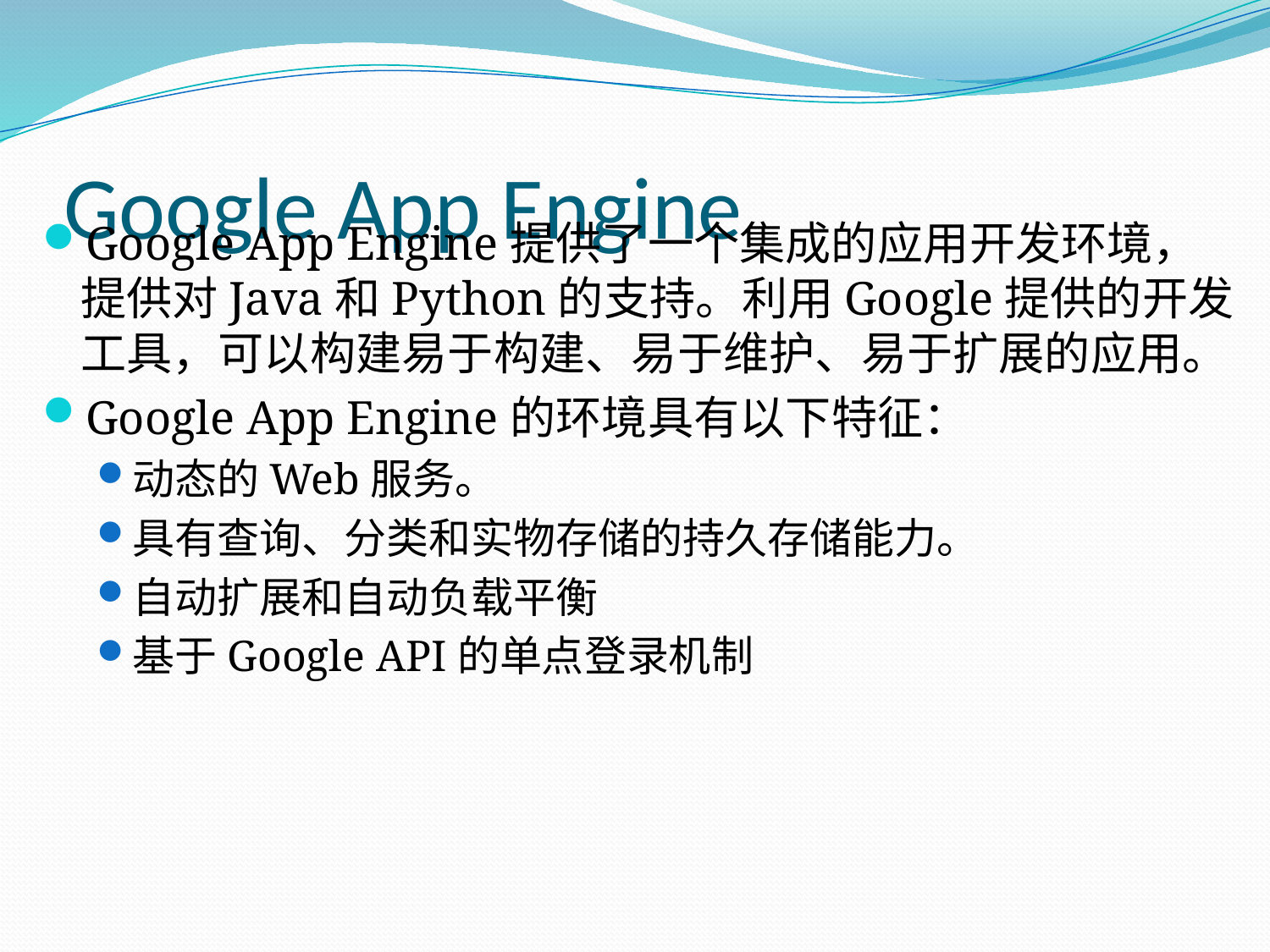

# Google App Engine
Google App Engine提供了一个集成的应用开发环境，提供对Java和Python的支持。利用Google提供的开发工具，可以构建易于构建、易于维护、易于扩展的应用。
Google App Engine的环境具有以下特征：
动态的Web服务。
具有查询、分类和实物存储的持久存储能力。
自动扩展和自动负载平衡
基于Google API的单点登录机制